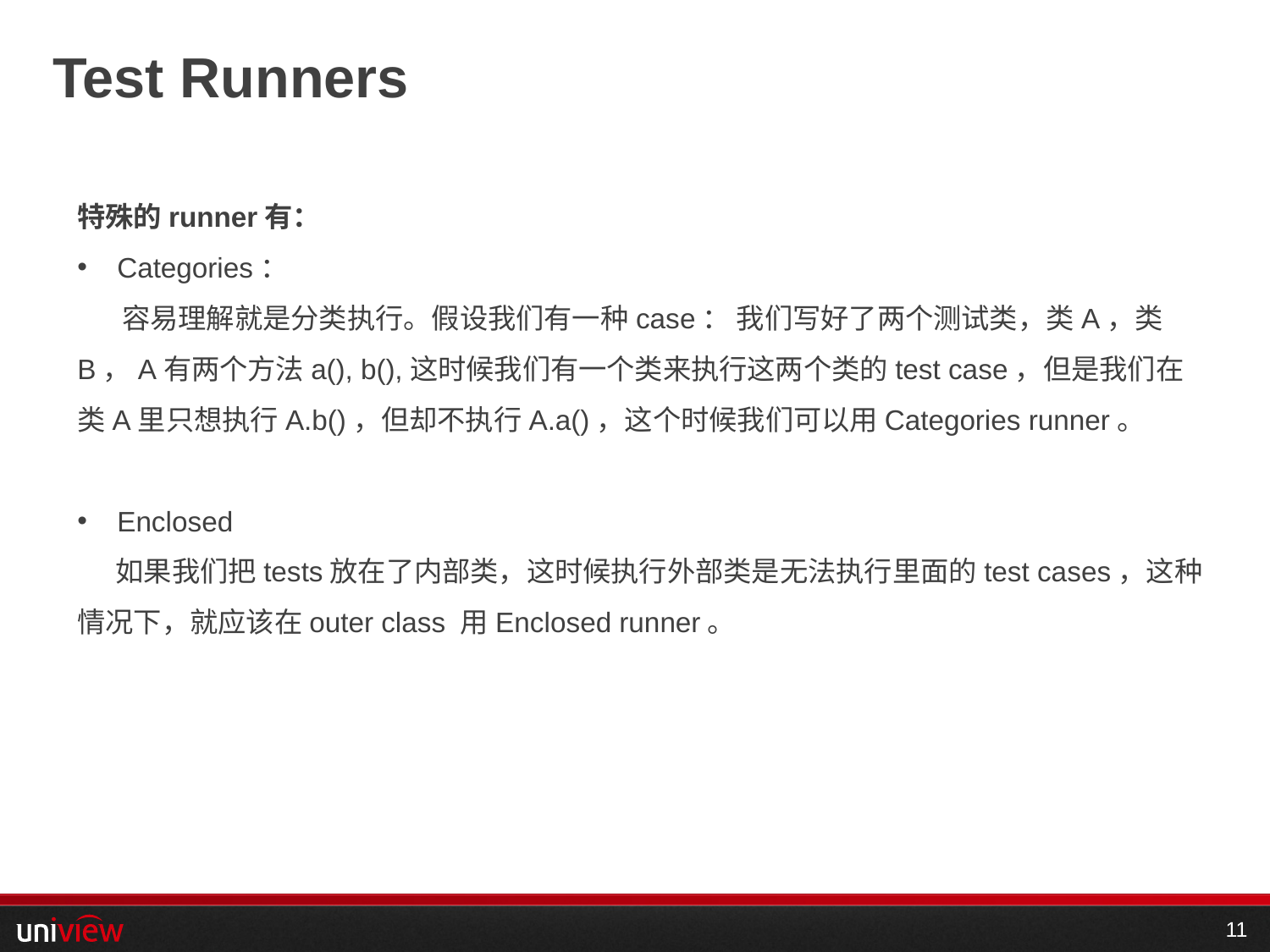

# Test Runners
特殊的runner有：
Categories：
      容易理解就是分类执行。假设我们有一种case： 我们写好了两个测试类，类A，类B，A有两个方法a(), b(),这时候我们有一个类来执行这两个类的test case，但是我们在类A里只想执行A.b()，但却不执行A.a()，这个时候我们可以用Categories runner。

Enclosed
     如果我们把tests放在了内部类，这时候执行外部类是无法执行里面的test cases，这种情况下，就应该在outer class 用Enclosed runner。